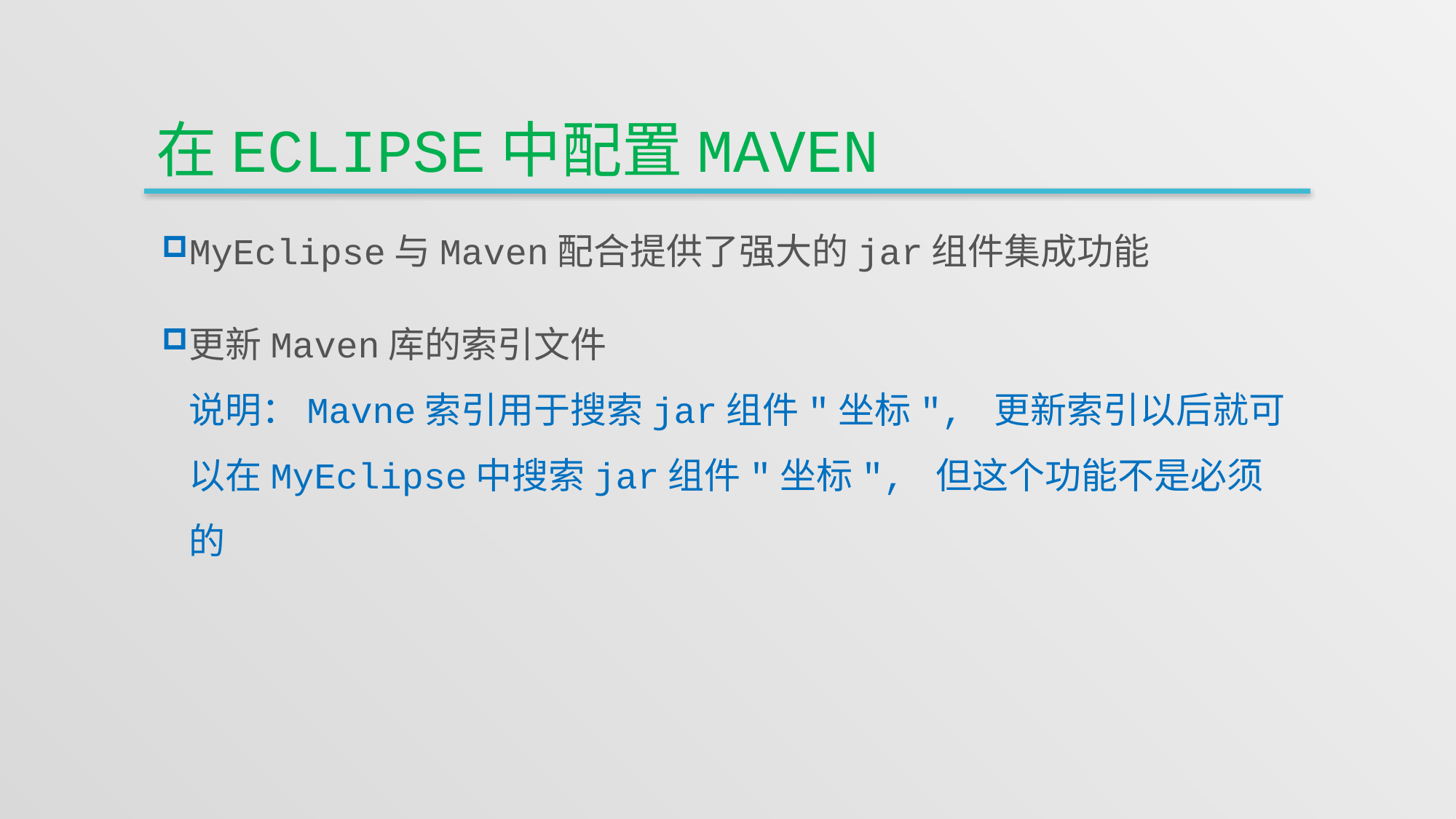

# 在eclipse中配置Maven
MyEclipse与Maven配合提供了强大的jar组件集成功能
更新Maven库的索引文件
说明：Mavne索引用于搜索jar组件"坐标", 更新索引以后就可以在MyEclipse中搜索jar组件"坐标", 但这个功能不是必须的